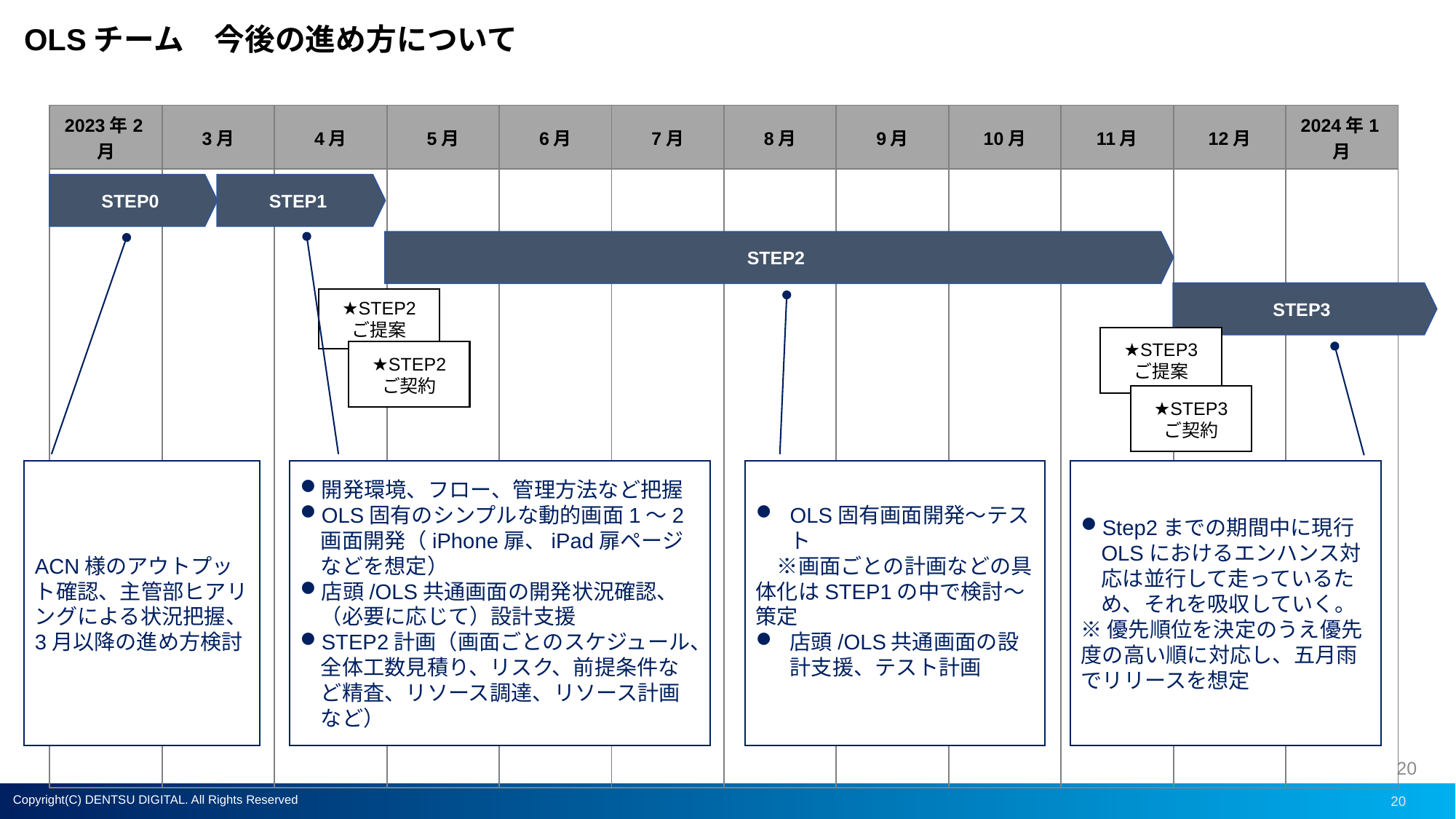

OLSチーム　今後の進め方について
| 2023年2月 | 3月 | 4月 | 5月 | 6月 | 7月 | 8月 | 9月 | 10月 | 11月 | 12月 | 2024年1月 |
| --- | --- | --- | --- | --- | --- | --- | --- | --- | --- | --- | --- |
|  |  |  |  |  |  |  |  |  |  |  |  |
STEP0
STEP1
STEP2
STEP3
★STEP2
ご提案
★STEP3
ご提案
★STEP2
ご契約
★STEP3
ご契約
ACN様のアウトプット確認、主管部ヒアリングによる状況把握、3月以降の進め方検討
Step2までの期間中に現行OLSにおけるエンハンス対応は並行して走っているため、それを吸収していく。
※優先順位を決定のうえ優先度の高い順に対応し、五月雨でリリースを想定
OLS固有画面開発～テスト
　※画面ごとの計画などの具体化はSTEP1の中で検討～策定
店頭/OLS共通画面の設計支援、テスト計画

開発環境、フロー、管理方法など把握
OLS固有のシンプルな動的画面1～2画面開発（iPhone扉、iPad扉ページなどを想定）
店頭/OLS共通画面の開発状況確認、（必要に応じて）設計支援
STEP2計画（画面ごとのスケジュール、全体工数見積り、リスク、前提条件など精査、リソース調達、リソース計画など）
20
20